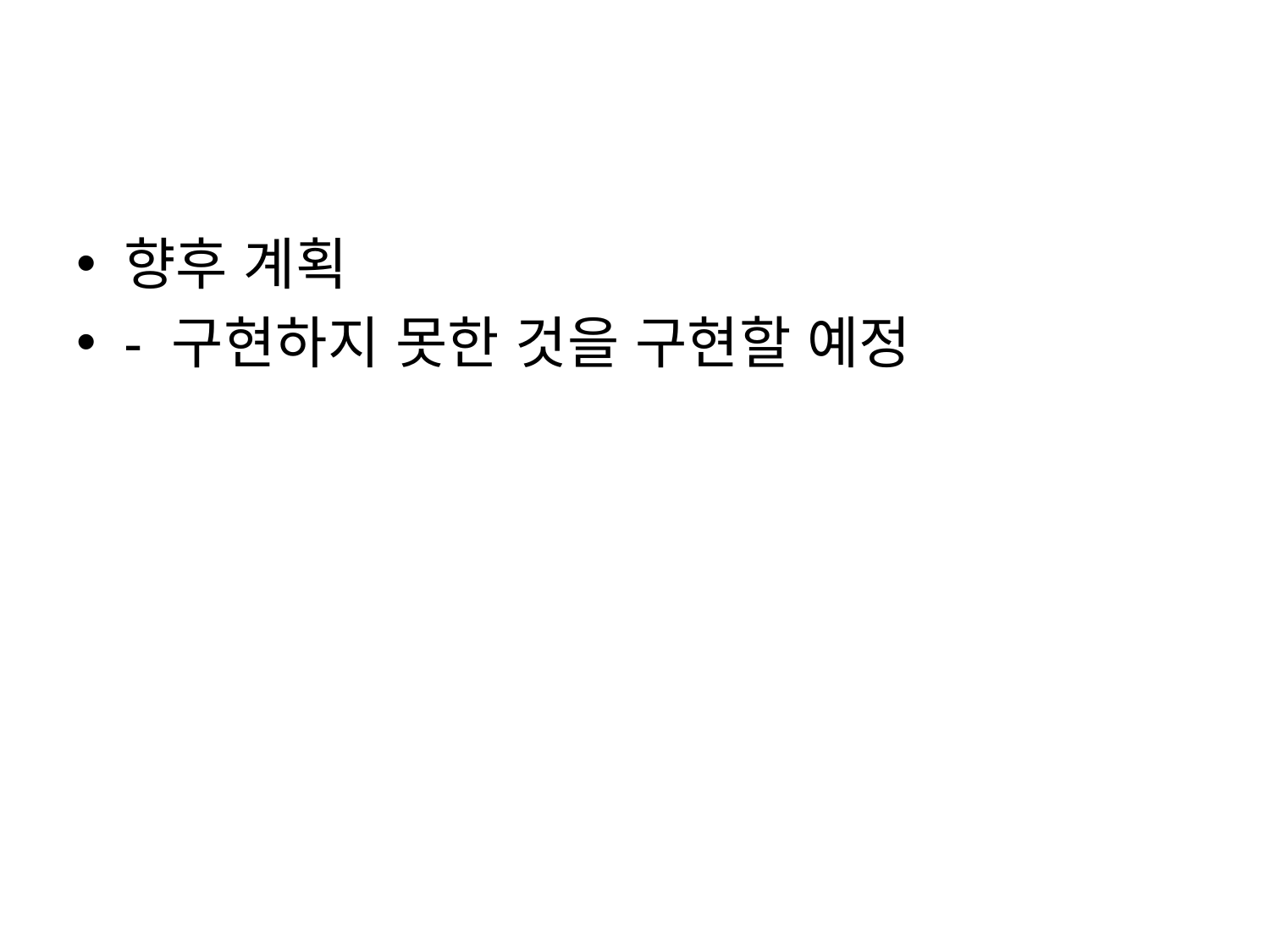

#
향후 계획
- 구현하지 못한 것을 구현할 예정